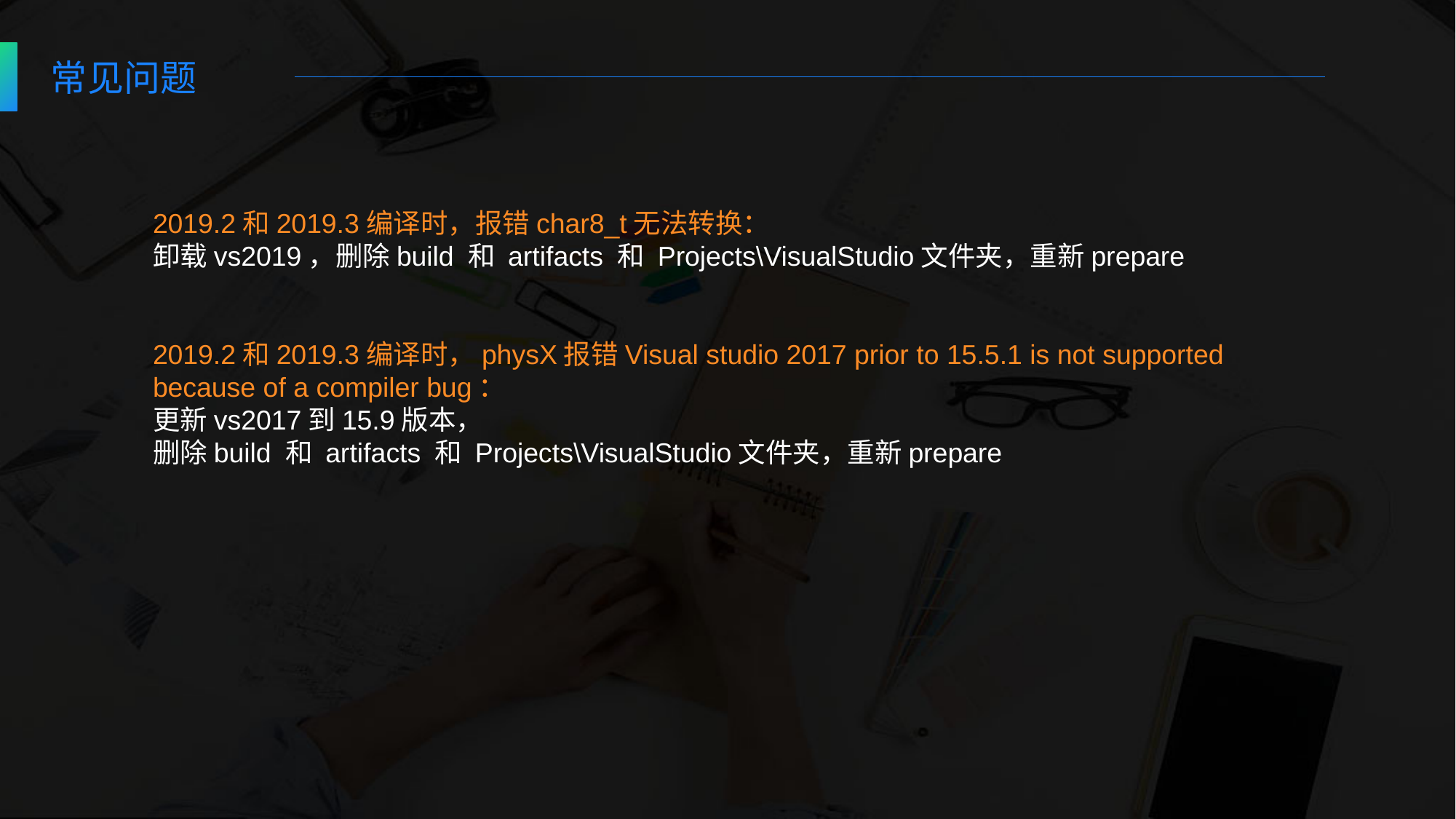

常见问题

2019.2和2019.3编译时，报错char8_t无法转换：
卸载vs2019，删除build 和 artifacts 和 Projects\VisualStudio文件夹，重新prepare

2019.2和2019.3编译时，physX报错Visual studio 2017 prior to 15.5.1 is not supported because of a compiler bug：
更新vs2017到15.9版本，
删除build 和 artifacts 和 Projects\VisualStudio文件夹，重新prepare